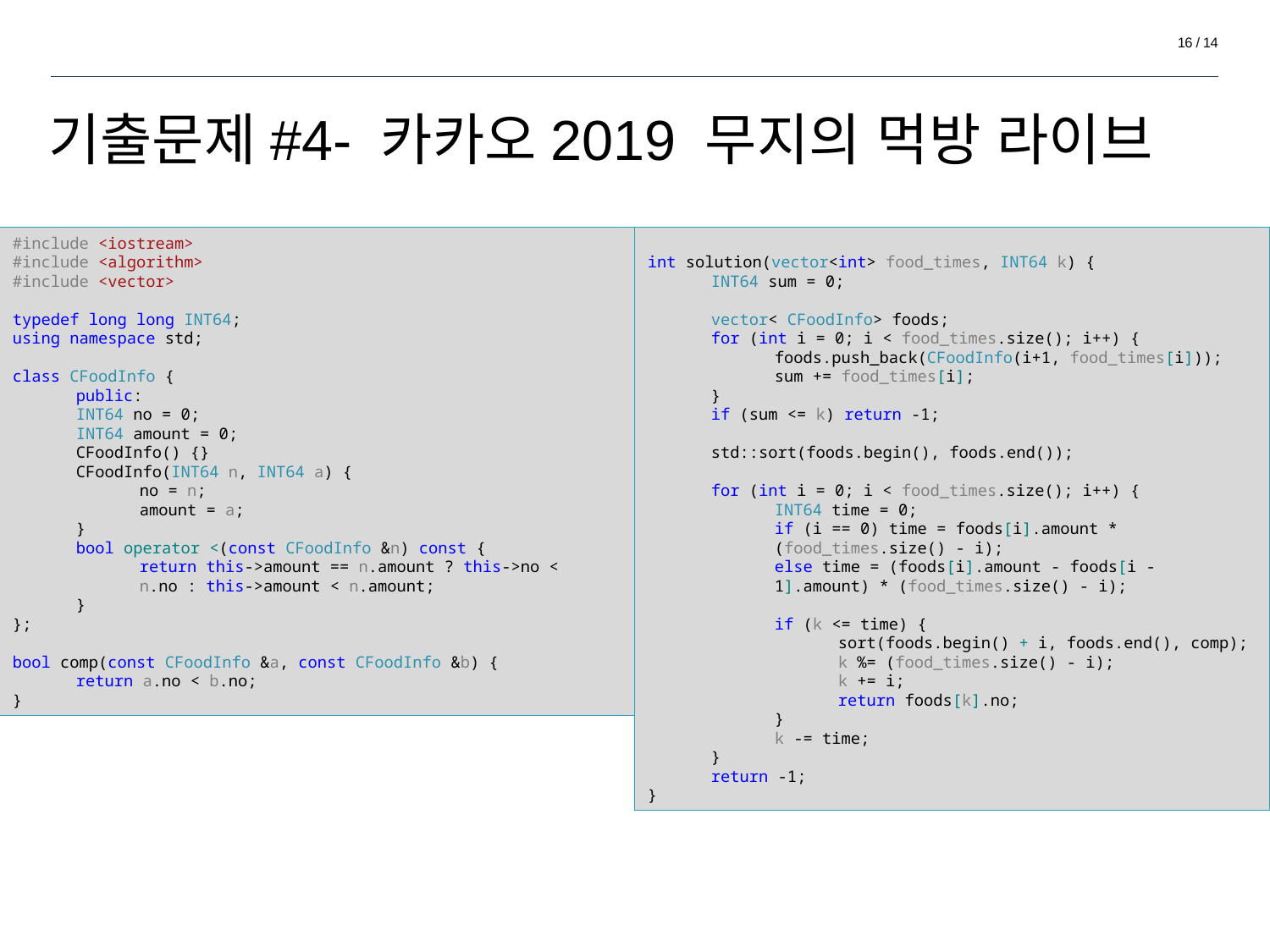

16 / 14
# 기출문제#4- 카카오2019 무지의 먹방 라이브
#include <iostream>
#include <algorithm>
#include <vector>

typedef long long INT64;
using namespace std;

class CFoodInfo {
public:
INT64 no = 0;
INT64 amount = 0;
CFoodInfo() {}
CFoodInfo(INT64 n, INT64 a) {
no = n;
amount = a;
}
bool operator <(const CFoodInfo &n) const {
return this->amount == n.amount ? this->no < n.no : this->amount < n.amount;
}
};

bool comp(const CFoodInfo &a, const CFoodInfo &b) {
return a.no < b.no;
}

int solution(vector<int> food_times, INT64 k) {
INT64 sum = 0;

vector< CFoodInfo> foods;
for (int i = 0; i < food_times.size(); i++) {
foods.push_back(CFoodInfo(i+1, food_times[i]));
sum += food_times[i];
}
if (sum <= k) return -1;

std::sort(foods.begin(), foods.end());

for (int i = 0; i < food_times.size(); i++) {
INT64 time = 0;
if (i == 0) time = foods[i].amount * (food_times.size() - i);
else time = (foods[i].amount - foods[i - 1].amount) * (food_times.size() - i);

if (k <= time) {
sort(foods.begin() + i, foods.end(), comp);
k %= (food_times.size() - i);
k += i;
return foods[k].no;
}
k -= time;
}
return -1;
}